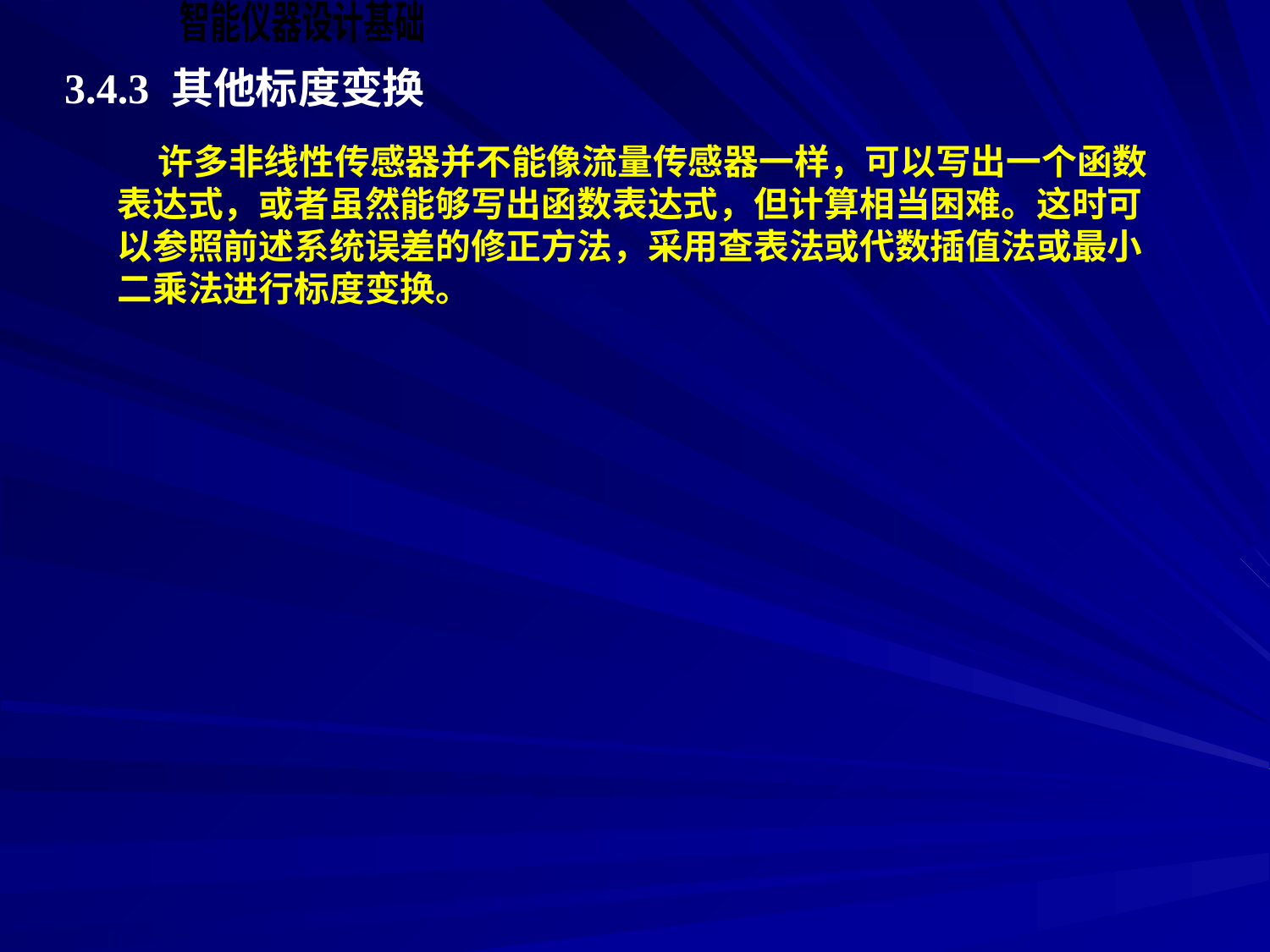

3.4.3 其他标度变换
    许多非线性传感器并不能像流量传感器一样，可以写出一个函数表达式，或者虽然能够写出函数表达式，但计算相当困难。这时可以参照前述系统误差的修正方法，采用查表法或代数插值法或最小二乘法进行标度变换。